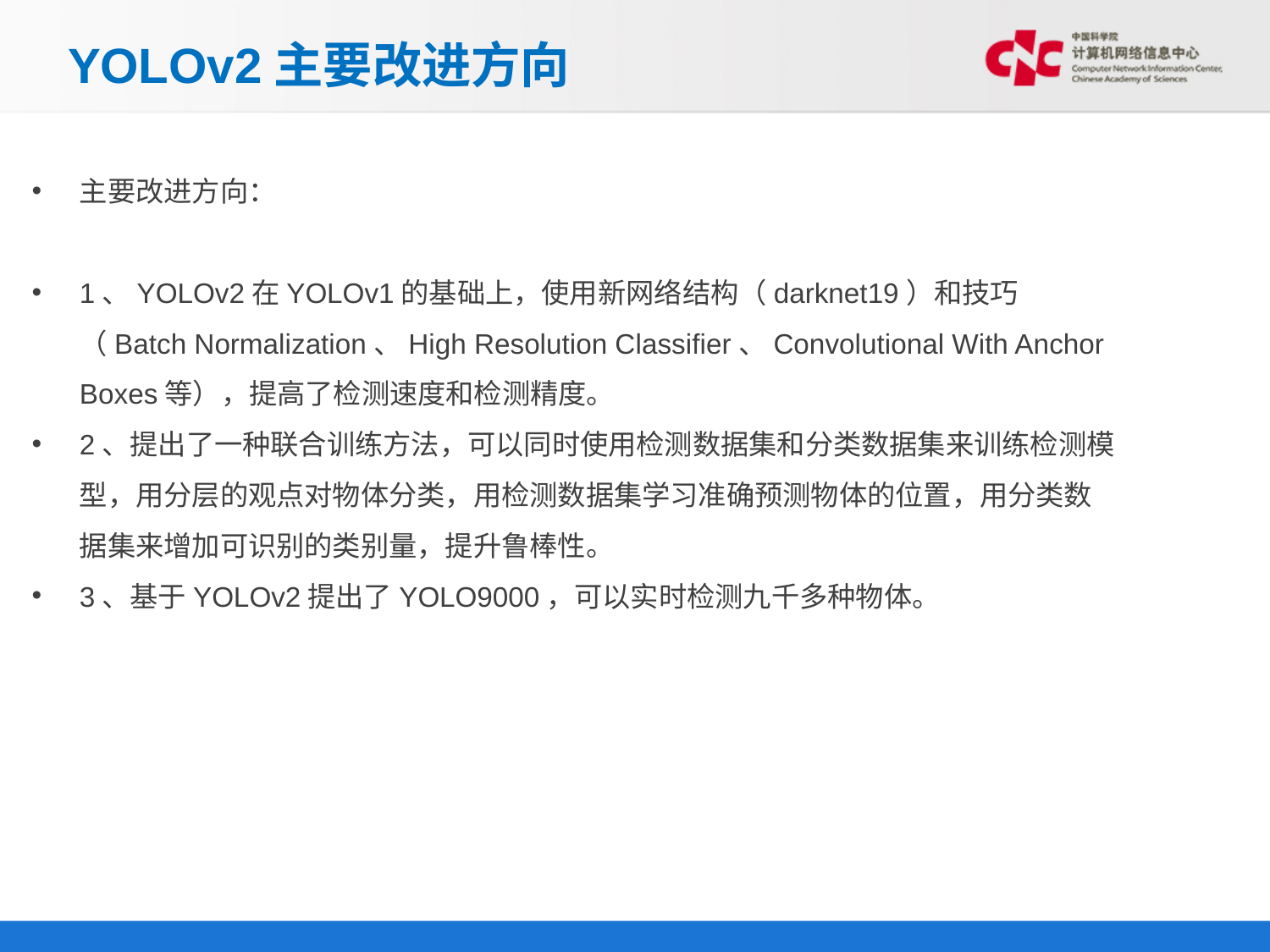

# YOLOv2主要改进方向
主要改进方向：

1、YOLOv2在YOLOv1的基础上，使用新网络结构（darknet19）和技巧（Batch Normalization、High Resolution Classifier、Convolutional With Anchor Boxes等），提高了检测速度和检测精度。
2、提出了一种联合训练方法，可以同时使用检测数据集和分类数据集来训练检测模型，用分层的观点对物体分类，用检测数据集学习准确预测物体的位置，用分类数据集来增加可识别的类别量，提升鲁棒性。
3、基于YOLOv2提出了YOLO9000，可以实时检测九千多种物体。